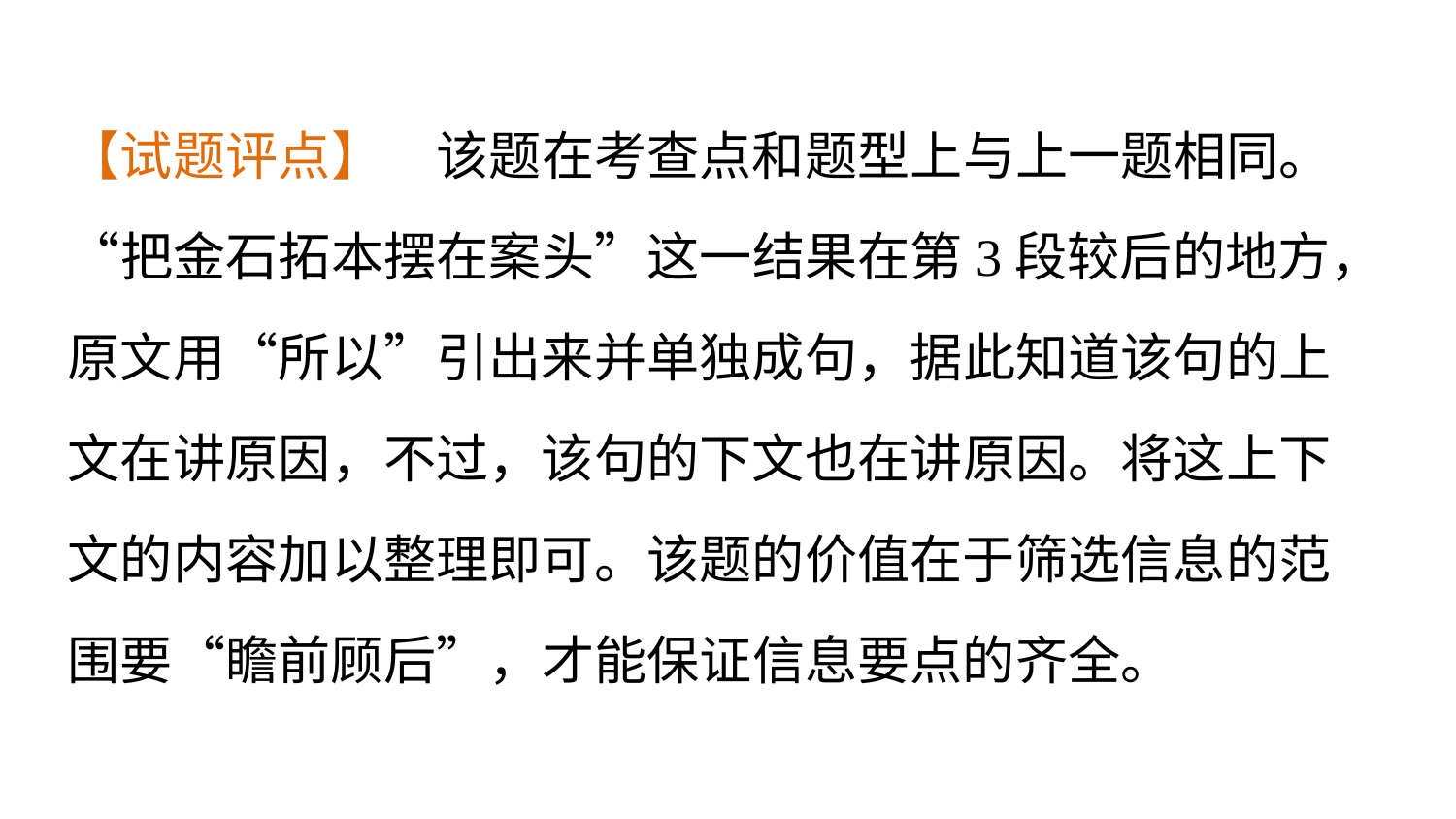

【试题评点】　该题在考查点和题型上与上一题相同。“把金石拓本摆在案头”这一结果在第3段较后的地方，原文用“所以”引出来并单独成句，据此知道该句的上文在讲原因，不过，该句的下文也在讲原因。将这上下文的内容加以整理即可。该题的价值在于筛选信息的范围要“瞻前顾后”，才能保证信息要点的齐全。